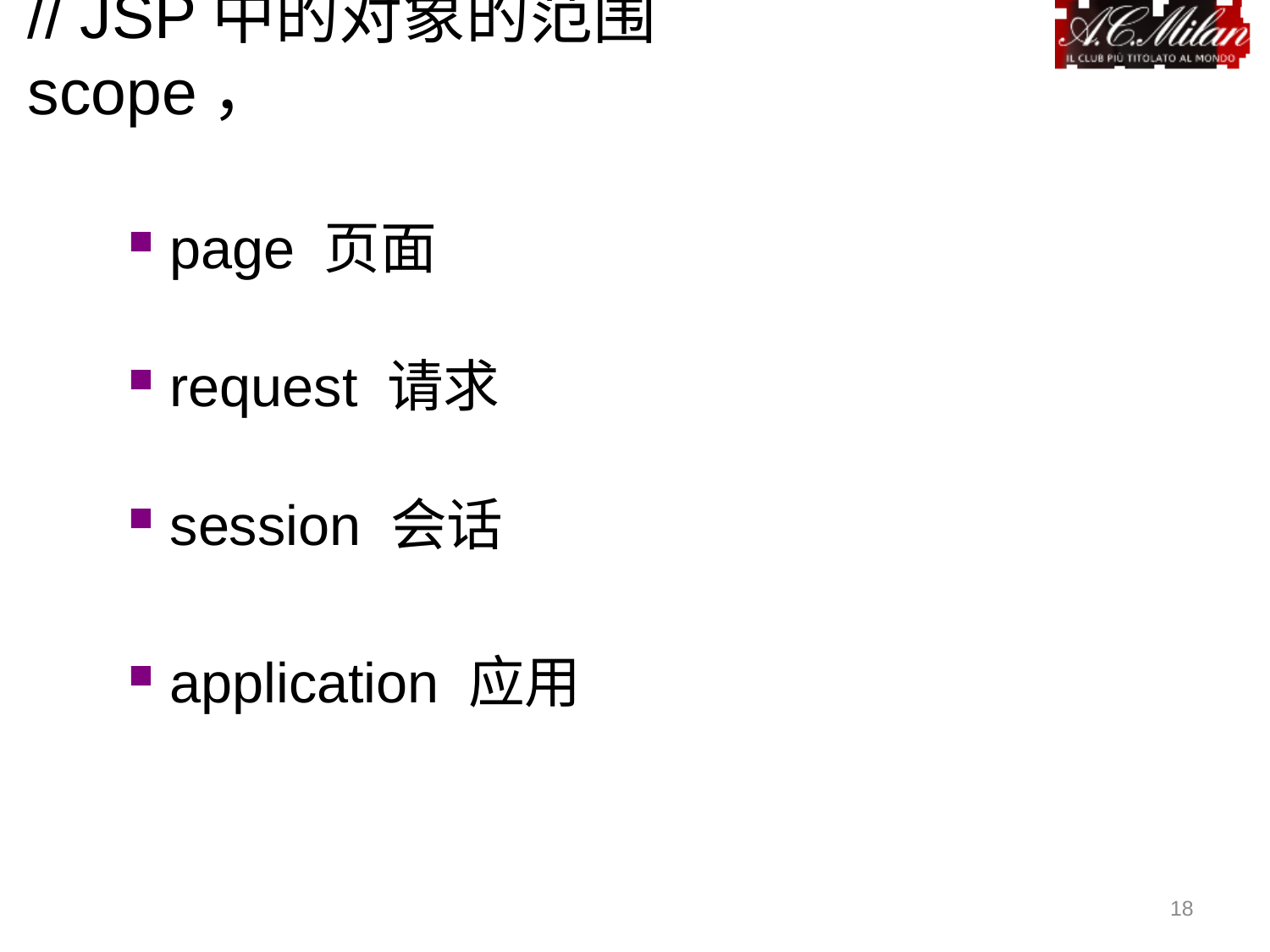

// JSP中的对象的范围 scope，
 page 页面

 request 请求

 session 会话

 application 应用
18